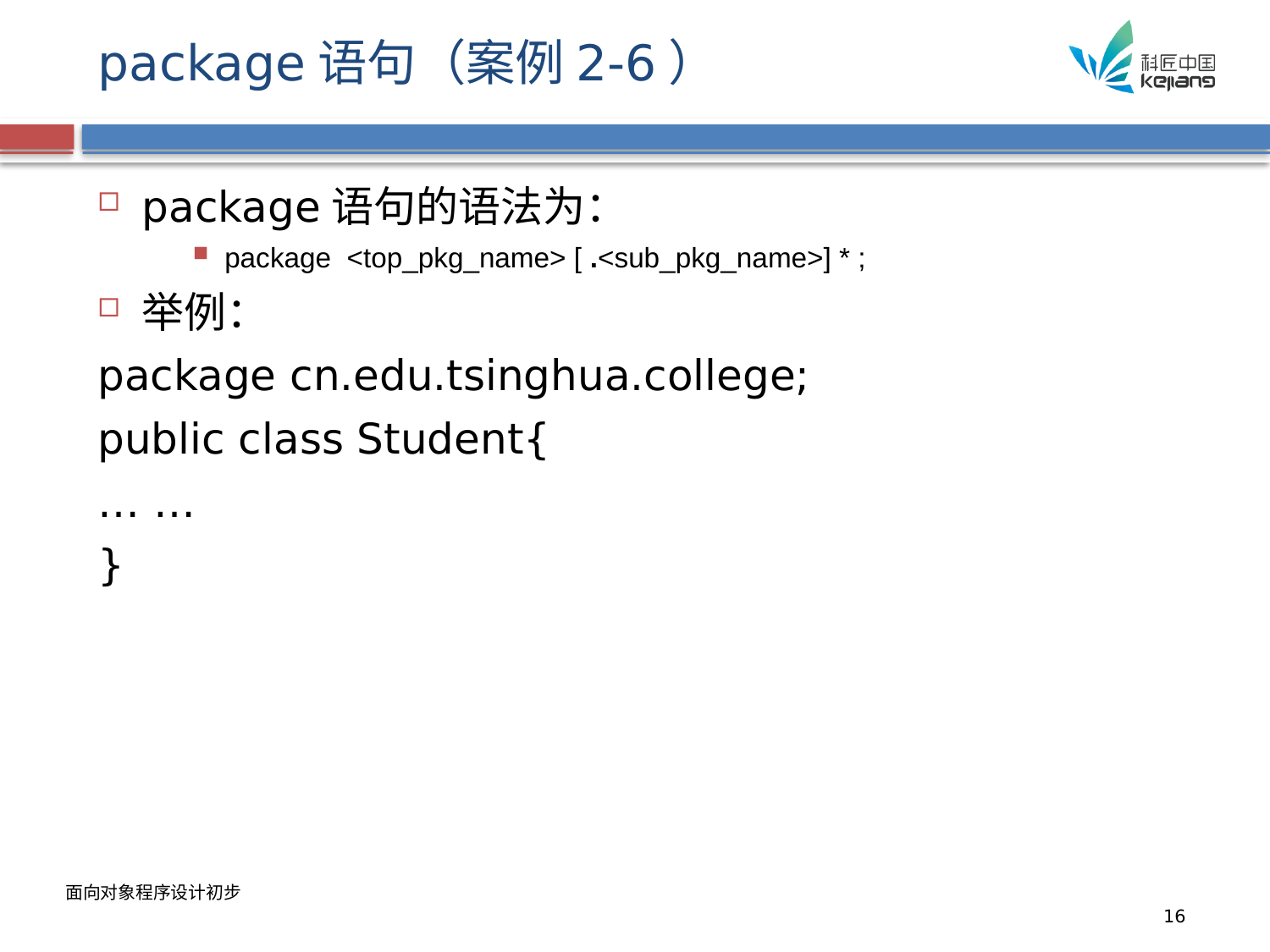

# package语句（案例2-6）
package语句的语法为：
package  <top_pkg_name> [ .<sub_pkg_name>] * ;
举例：
package cn.edu.tsinghua.college;
public class Student{
… …
}
面向对象程序设计初步
16